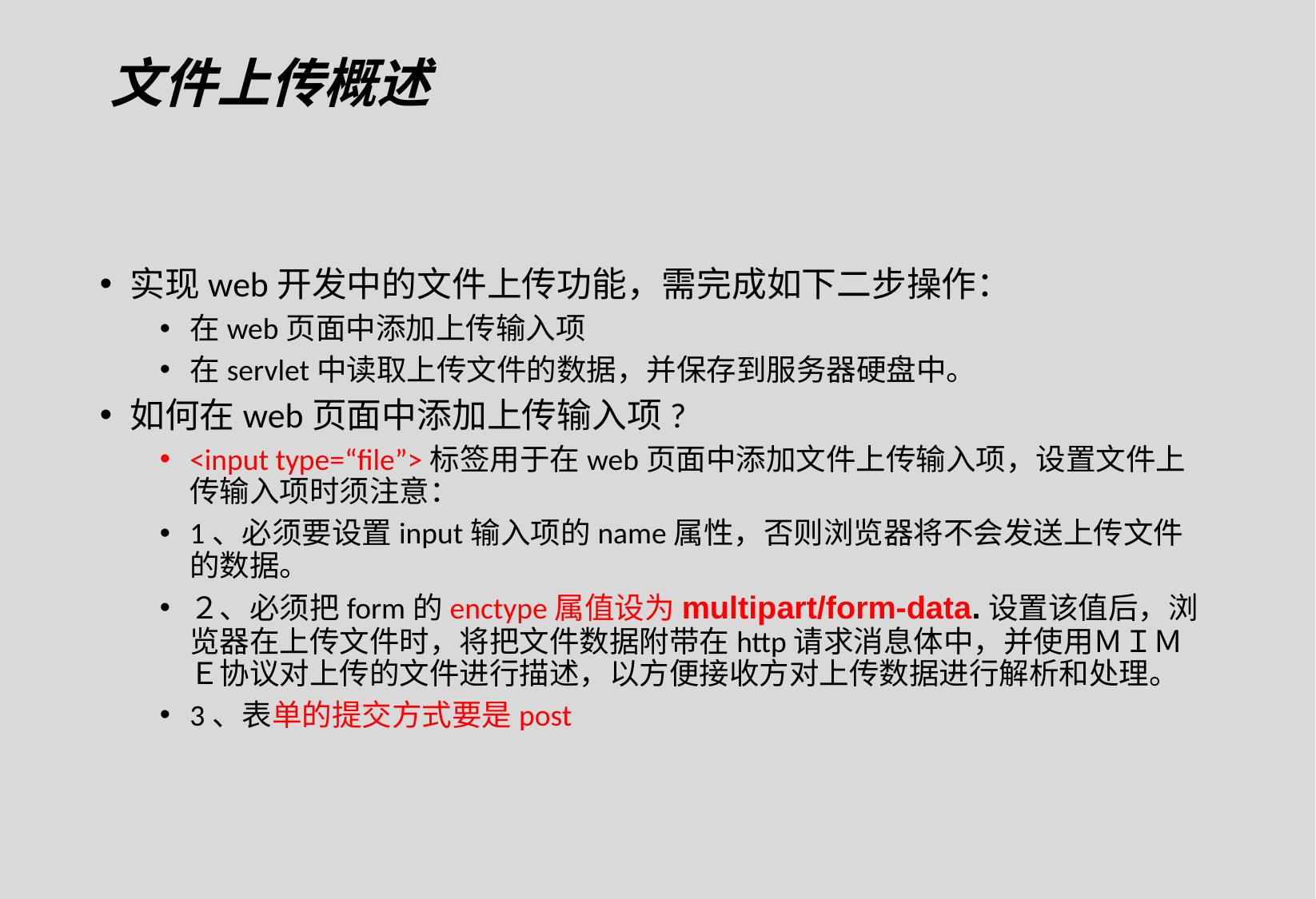

# 文件上传概述
实现web开发中的文件上传功能，需完成如下二步操作：
在web页面中添加上传输入项
在servlet中读取上传文件的数据，并保存到服务器硬盘中。
如何在web页面中添加上传输入项?
<input type=“file”>标签用于在web页面中添加文件上传输入项，设置文件上传输入项时须注意：
1、必须要设置input输入项的name属性，否则浏览器将不会发送上传文件的数据。
２、必须把form的enctype属值设为multipart/form-data.设置该值后，浏览器在上传文件时，将把文件数据附带在http请求消息体中，并使用ＭＩＭＥ协议对上传的文件进行描述，以方便接收方对上传数据进行解析和处理。
3、表单的提交方式要是post